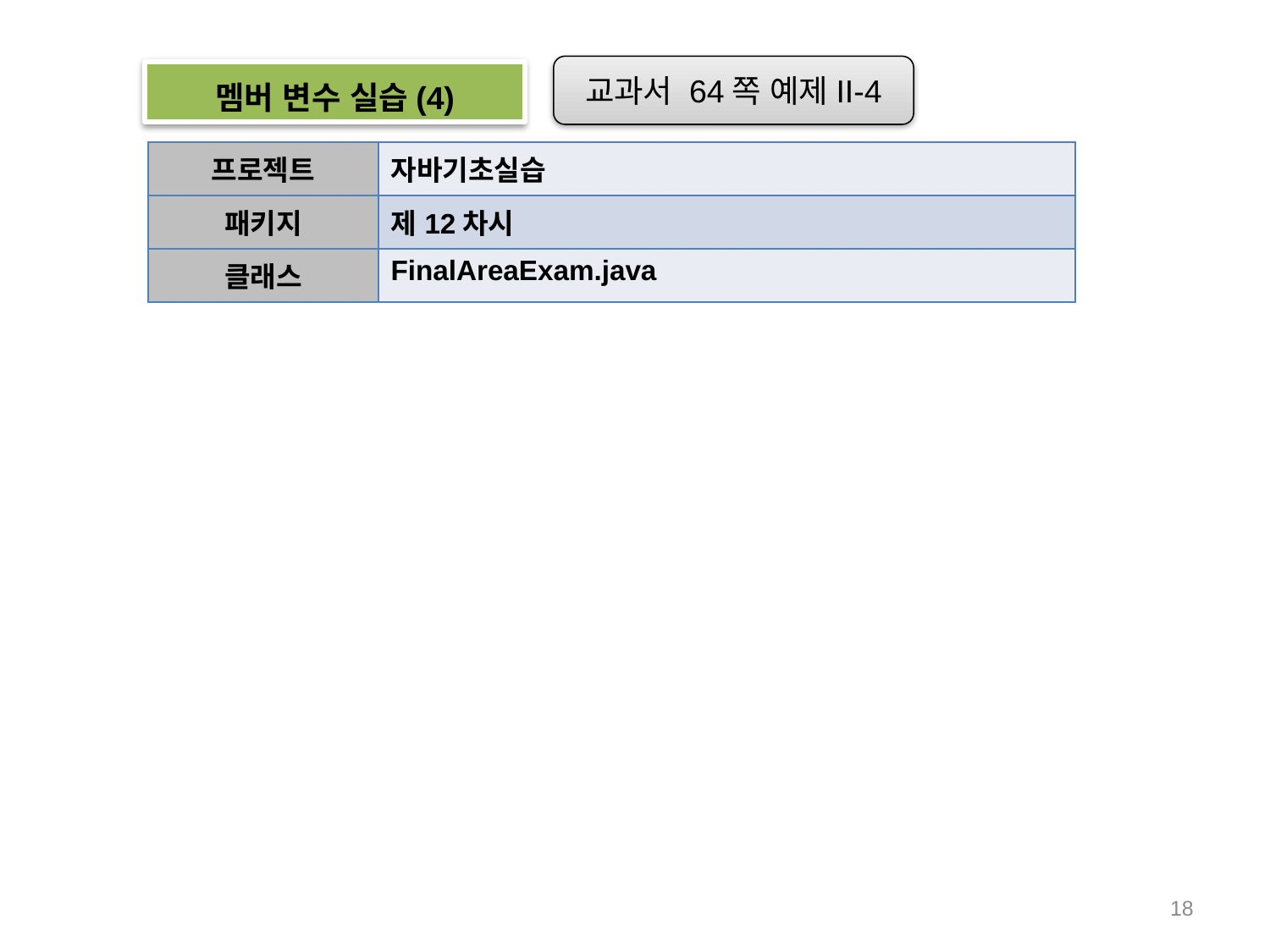

교과서 64쪽 예제II-4
멤버 변수 실습(4)
| 프로젝트 | 자바기초실습 |
| --- | --- |
| 패키지 | 제12차시 |
| 클래스 | FinalAreaExam.java |
18